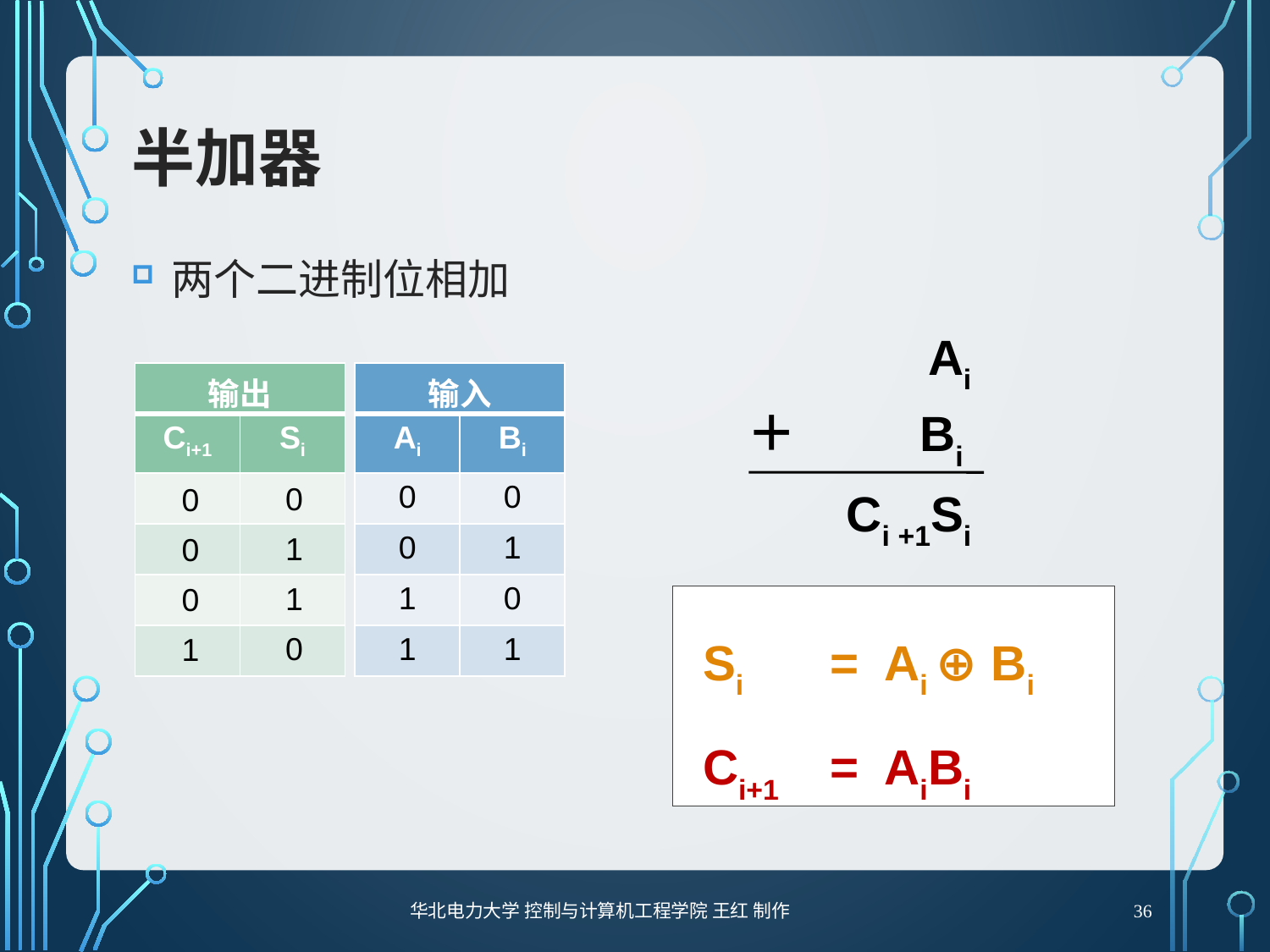

# 半加器
两个二进制位相加

             Ai
| 输出 |  |
| --- | --- |
| Ci+1 | Si |
|  |  |
|  |  |
|  |  |
|  |  |
| 输入 |  |
| --- | --- |
| Ai | Bi |
| 0 | 0 |
| 0 | 1 |
| 1 | 0 |
| 1 | 1 |
＋	   Bi

0
0
 Ci +1Si
1
0
1
0
Si 	=  Ai ⊕ Bi
Ci+1 	=  AiBi
0
1
36
华北电力大学 控制与计算机工程学院 王红 制作